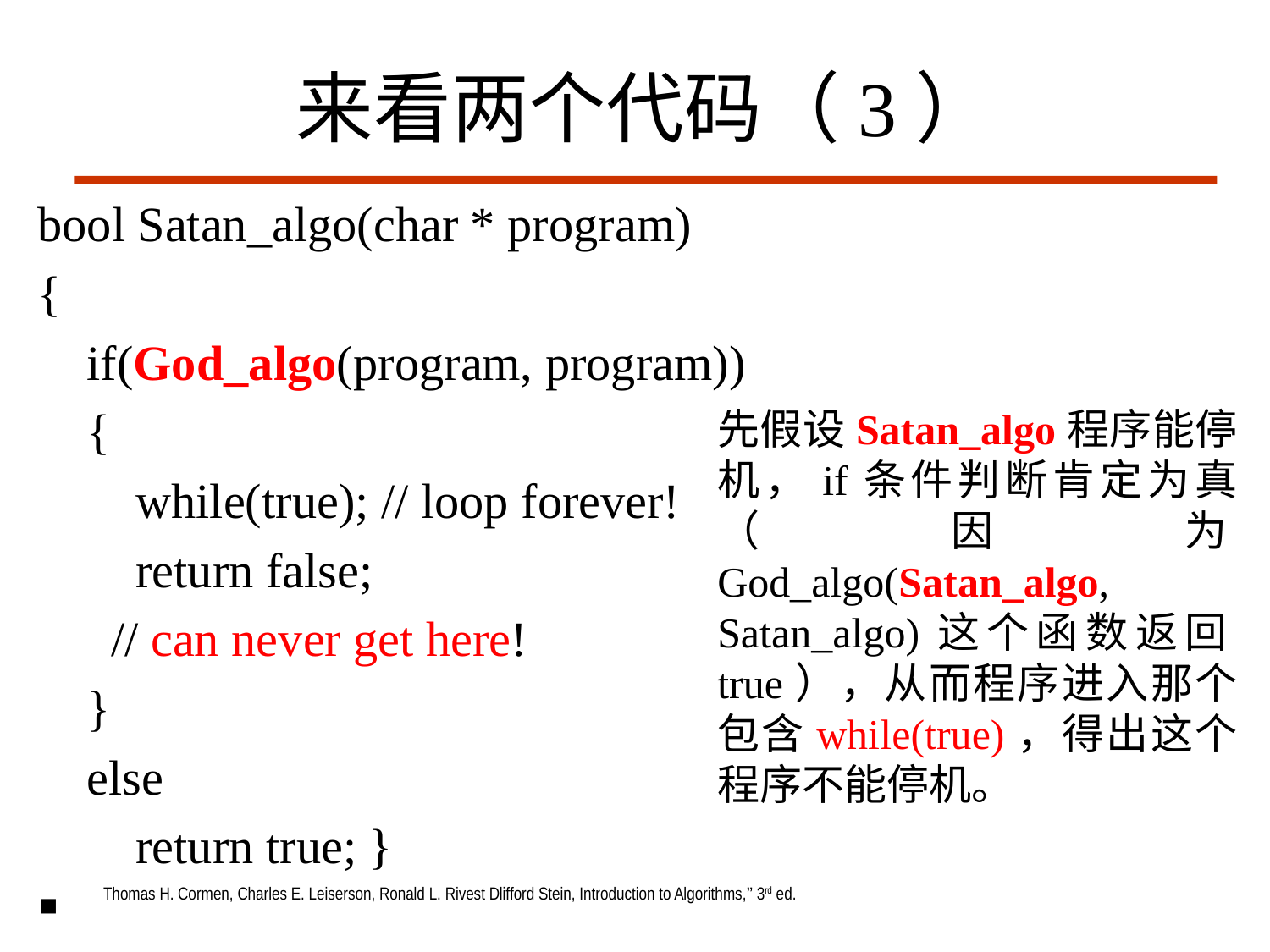

# 来看两个代码（3）
bool Satan_algo(char * program)
{
    if(God_algo(program, program))
    {
        while(true); // loop forever!
        return false;
      // can never get here!
    }
    else
        return true; }

先假设Satan_algo程序能停机，if条件判断肯定为真（因为God_algo(Satan_algo, Satan_algo)这个函数返回true），从而程序进入那个包含while(true)，得出这个程序不能停机。